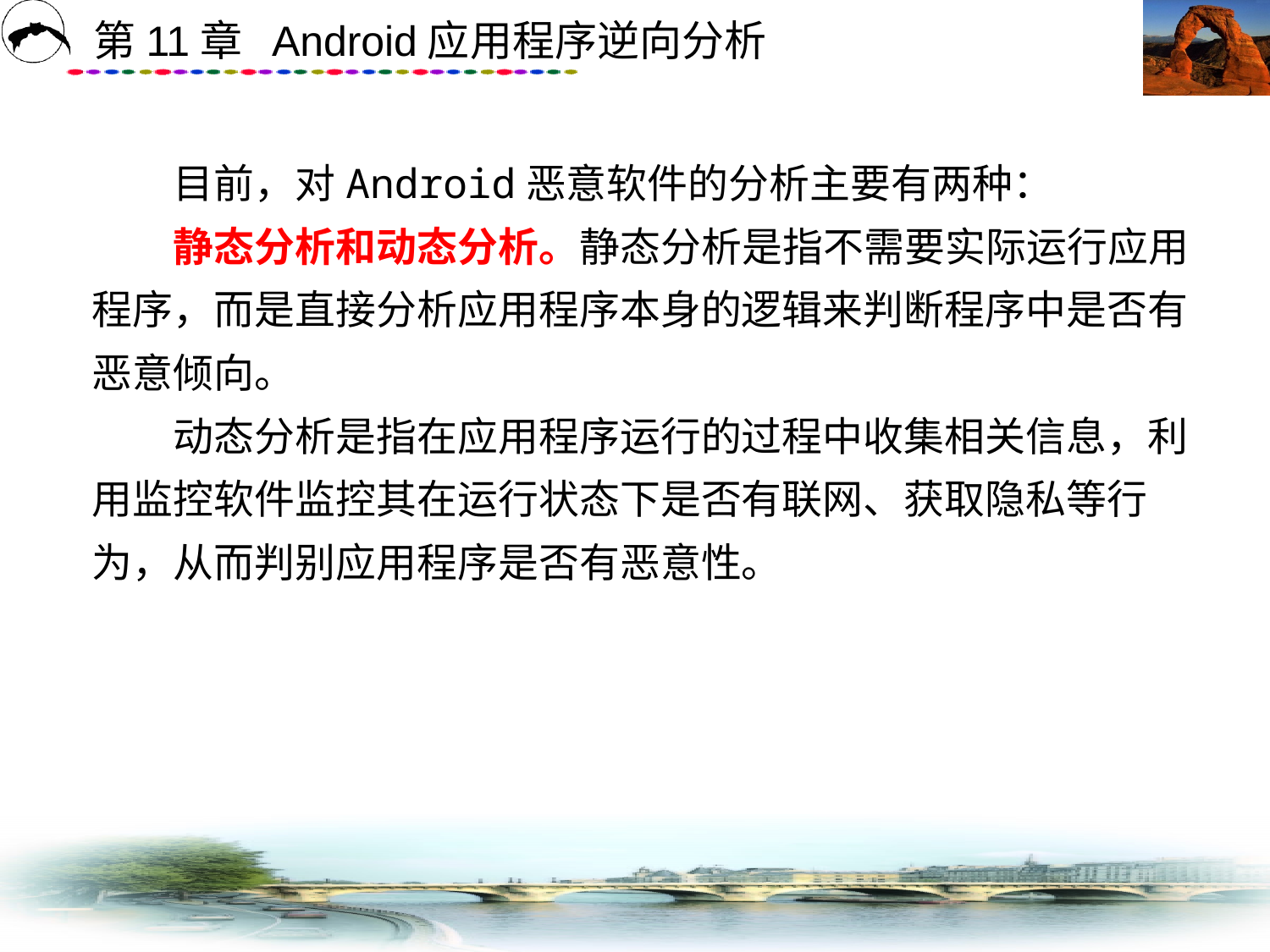

# 目前，对Android恶意软件的分析主要有两种： 　　静态分析和动态分析。静态分析是指不需要实际运行应用程序，而是直接分析应用程序本身的逻辑来判断程序中是否有恶意倾向。 　　动态分析是指在应用程序运行的过程中收集相关信息，利用监控软件监控其在运行状态下是否有联网、获取隐私等行为，从而判别应用程序是否有恶意性。